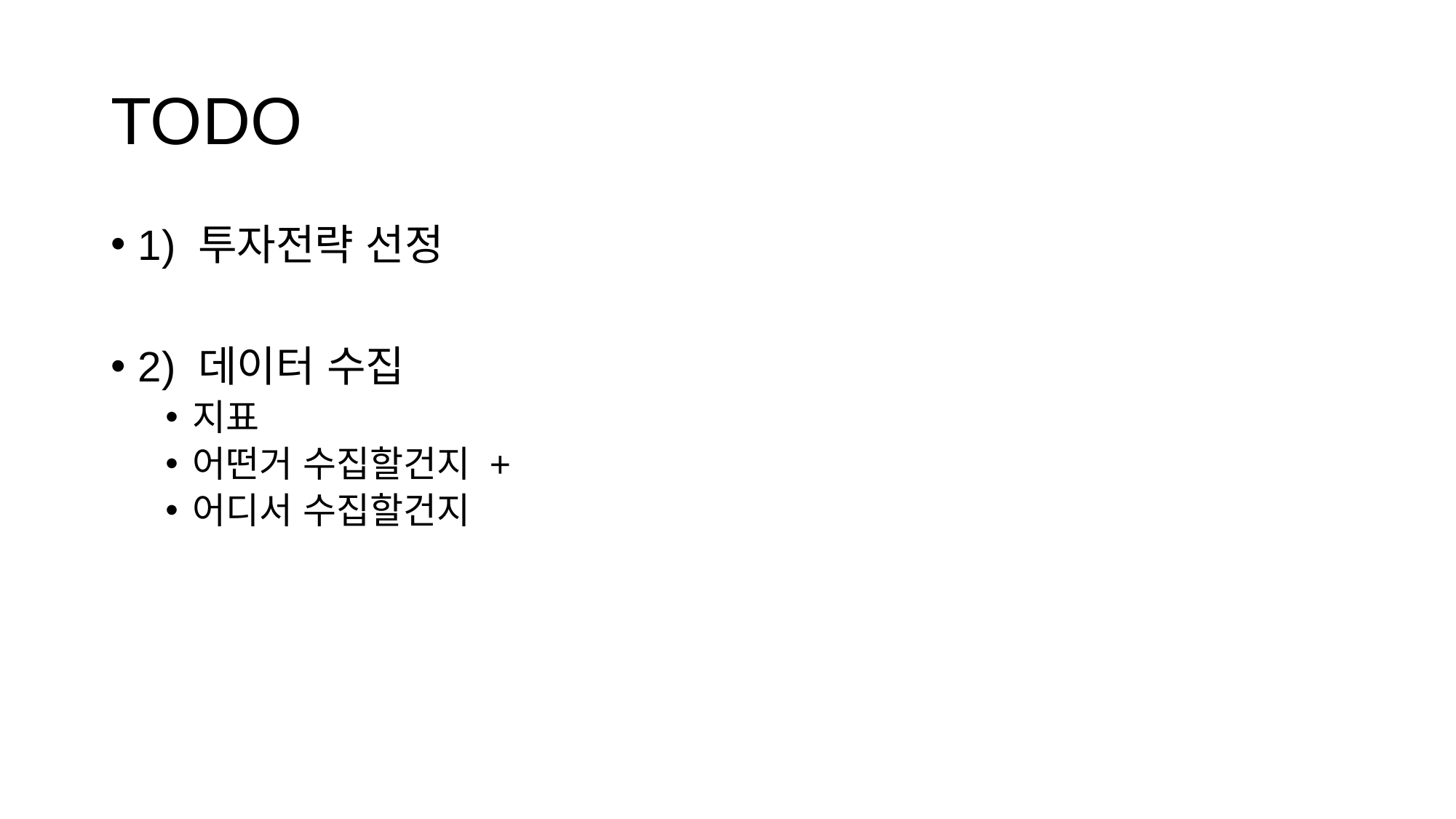

# TODO
1) 투자전략 선정

2) 데이터 수집
지표
어떤거 수집할건지 +
어디서 수집할건지